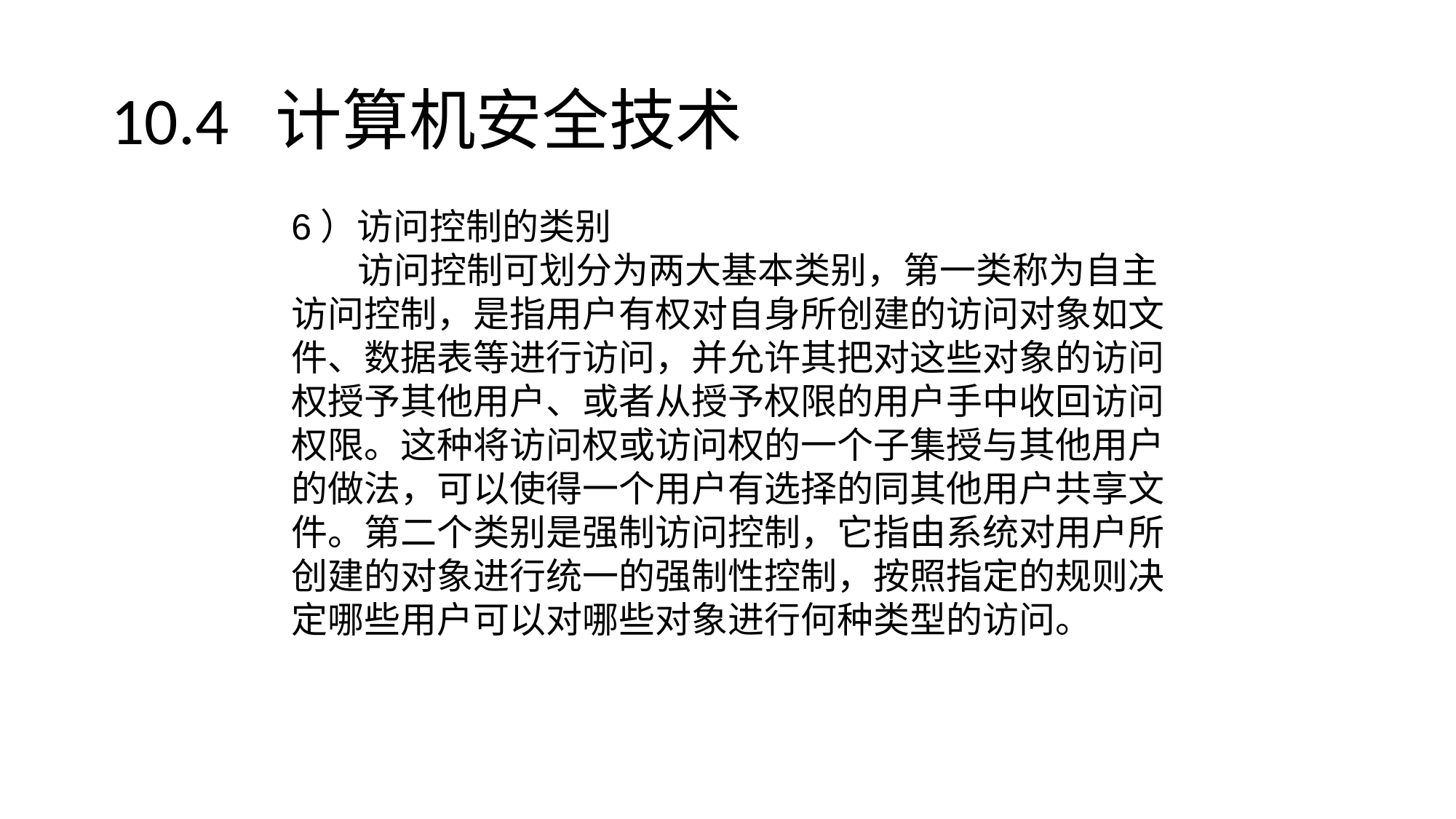

10.4  计算机安全技术
6）访问控制的类别
       访问控制可划分为两大基本类别，第一类称为自主访问控制，是指用户有权对自身所创建的访问对象如文件、数据表等进行访问，并允许其把对这些对象的访问权授予其他用户、或者从授予权限的用户手中收回访问权限。这种将访问权或访问权的一个子集授与其他用户的做法，可以使得一个用户有选择的同其他用户共享文件。第二个类别是强制访问控制，它指由系统对用户所创建的对象进行统一的强制性控制，按照指定的规则决定哪些用户可以对哪些对象进行何种类型的访问。
12